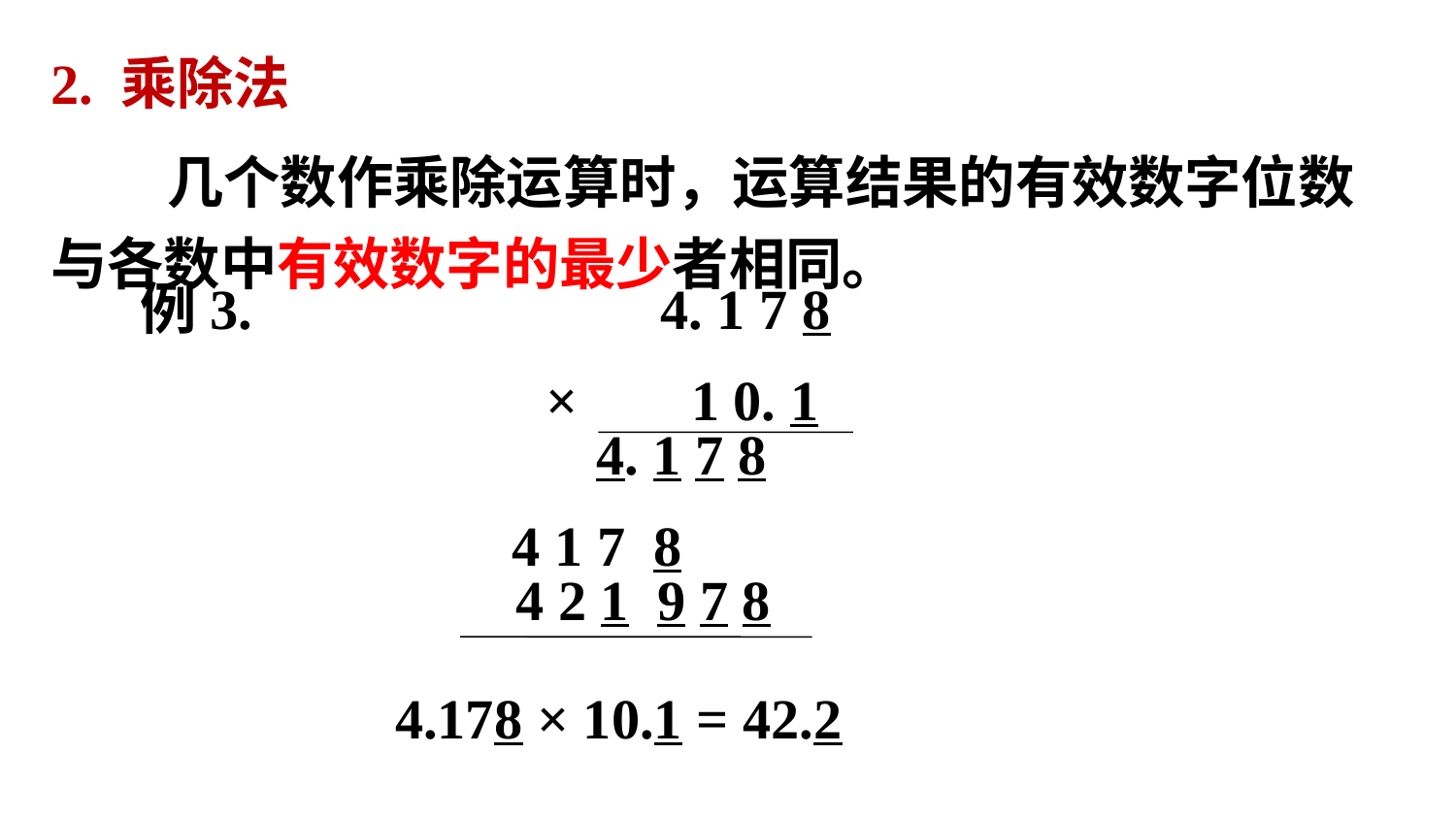

2. 乘除法
        几个数作乘除运算时，运算结果的有效数字位数与各数中有效数字的最少者相同。
        例3.                             4. 1 7 8
                                     ×        1 0. 1
                   4. 1 7 8
             4 1 7  8

               4 2 1  9 7 8

4.178 × 10.1 = 42.2
32